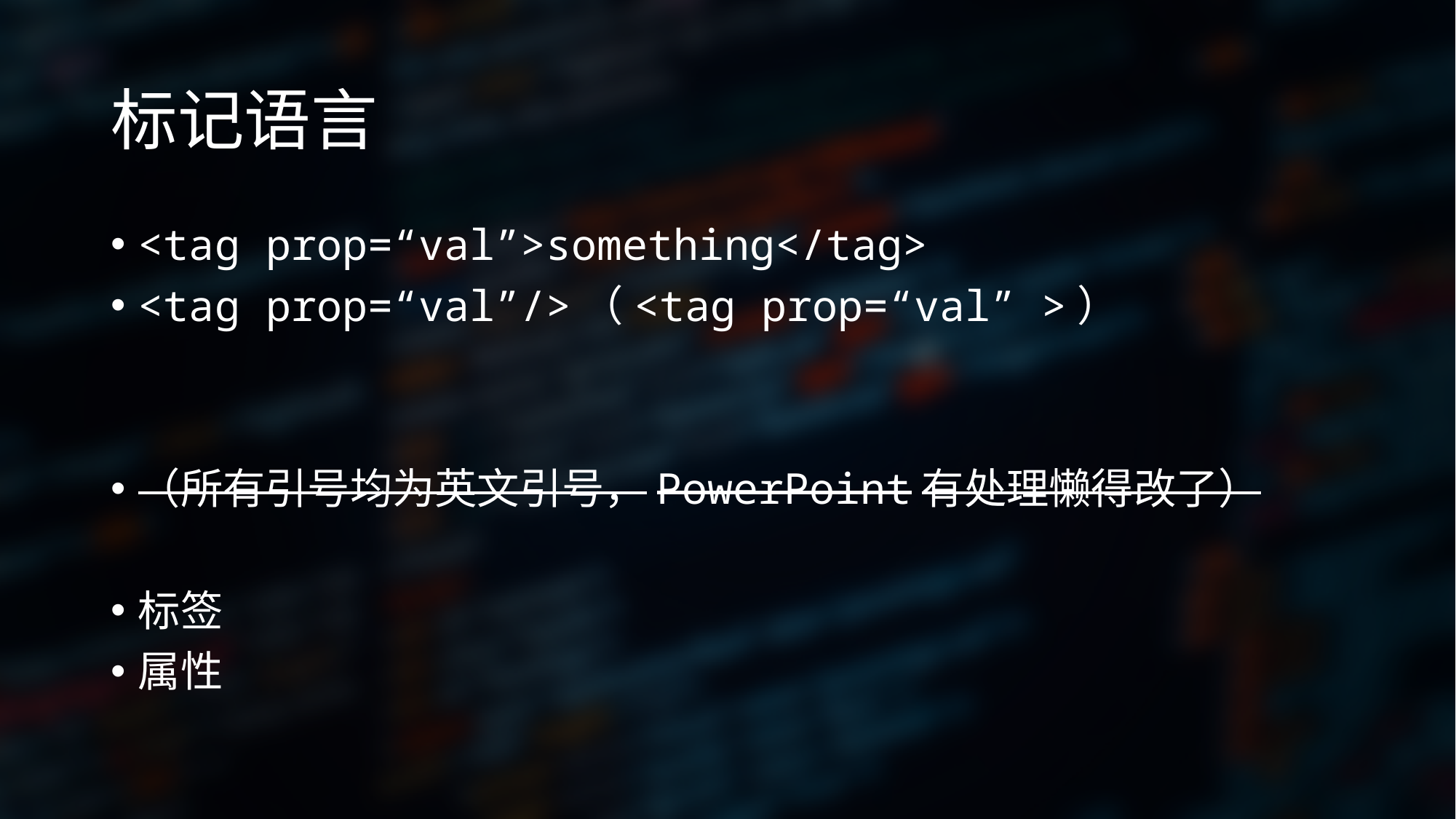

# 标记语言
<tag prop=“val”>something</tag>
<tag prop=“val”/>（<tag prop=“val” >）

（所有引号均为英文引号，PowerPoint有处理懒得改了）

标签
属性